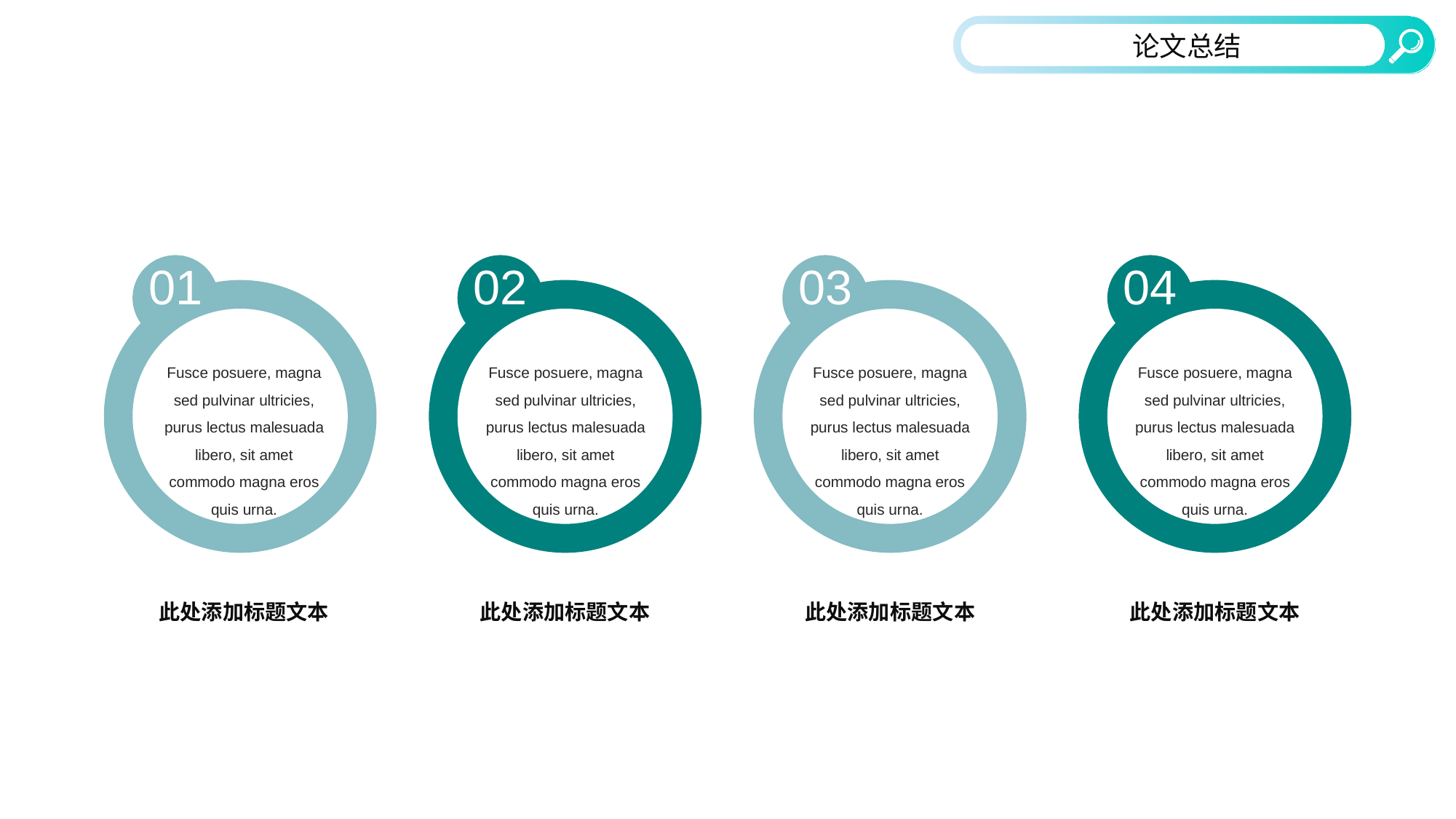

论文总结
01
02
03
04

Fusce posuere, magna sed pulvinar ultricies, purus lectus malesuada libero, sit amet commodo magna eros quis urna.
Fusce posuere, magna sed pulvinar ultricies, purus lectus malesuada libero, sit amet commodo magna eros quis urna.
Fusce posuere, magna sed pulvinar ultricies, purus lectus malesuada libero, sit amet commodo magna eros quis urna.
Fusce posuere, magna sed pulvinar ultricies, purus lectus malesuada libero, sit amet commodo magna eros quis urna.
此处添加标题文本
此处添加标题文本
此处添加标题文本
此处添加标题文本